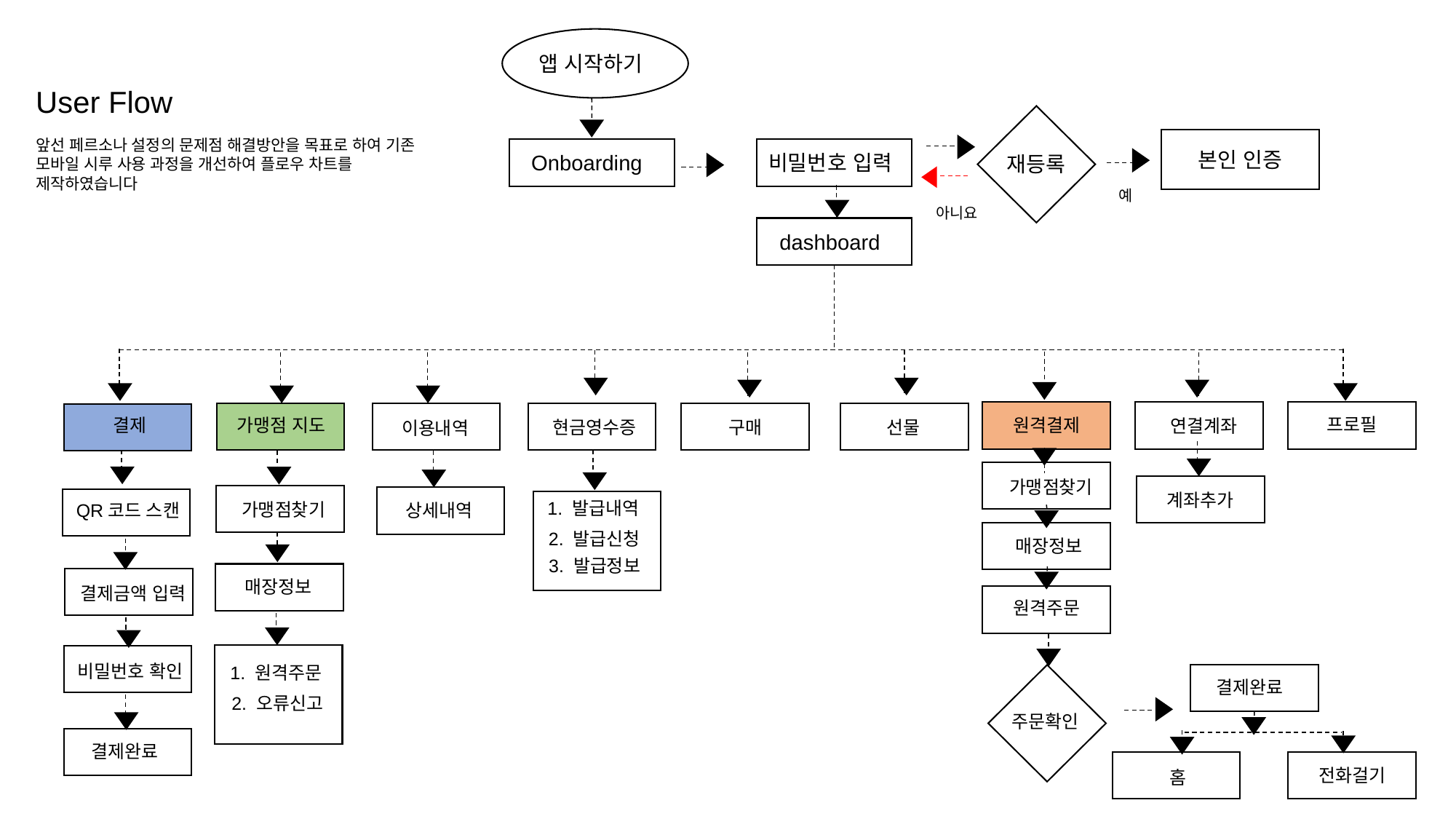

#
앱 시작하기
User Flow

앞선 페르소나 설정의 문제점 해결방안을 목표로 하여 기존 모바일 시루 사용 과정을 개선하여 플로우 차트를 제작하였습니다

본인 인증
Onboarding
비밀번호 입력
재등록

예
아니요

dashboard

프로필
가맹점 지도
원격결제
결제
연결계좌
구매
선물
현금영수증
이용내역

가맹점찾기

계좌추가

가맹점찾기

상세내역

QR코드 스캔

1. 발급내역
2. 발급신청
3. 발급정보

매장정보

매장정보

결제금액 입력

원격주문

비밀번호 확인

1. 원격주문

결제완료

주문확인
2. 오류신고

결제완료

전화걸기
홈